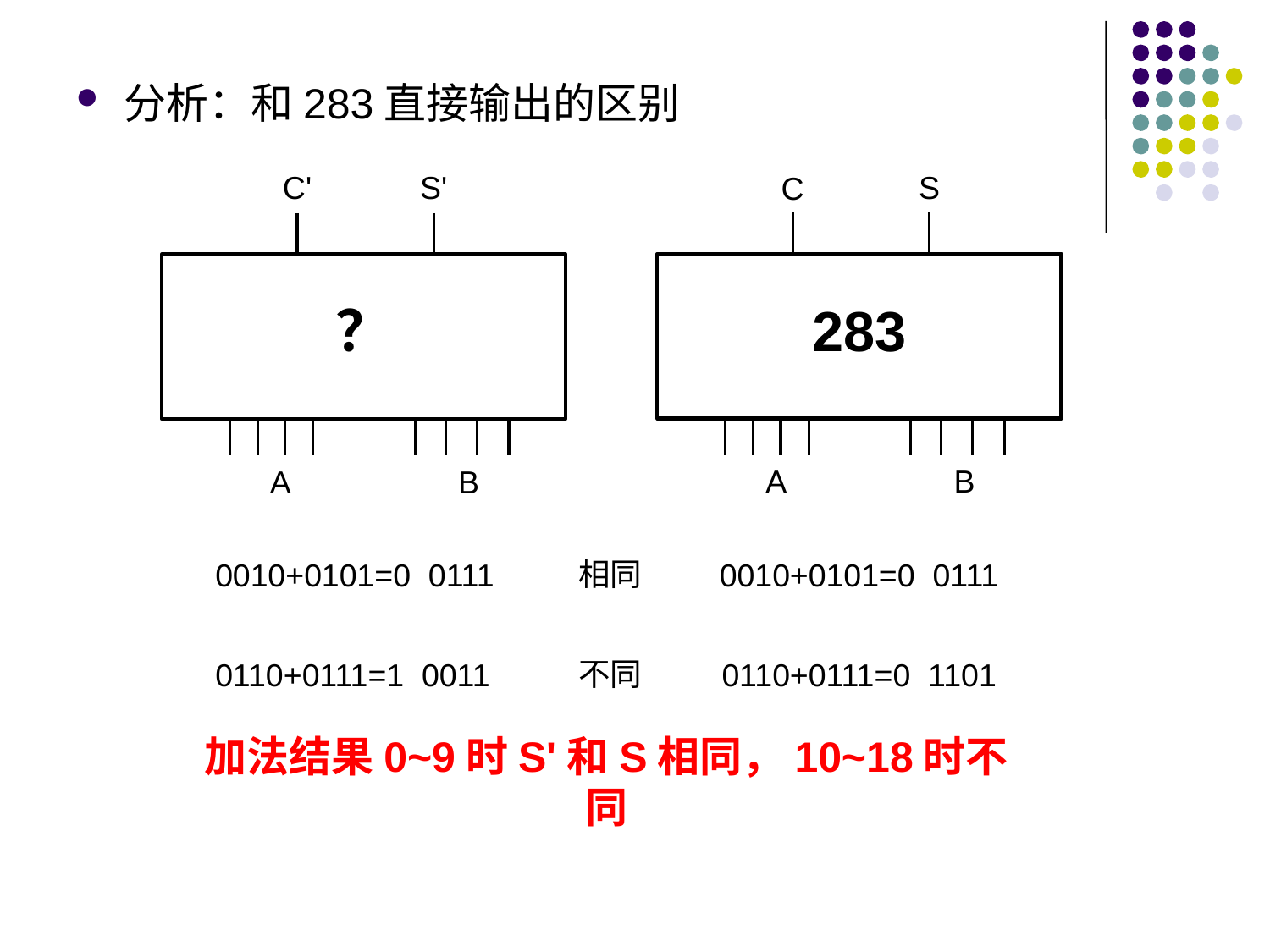

分析：和283直接输出的区别
C'
S'
S
C

？
283
A
B
A
B
相同
0010+0101=0  0111
0010+0101=0  0111
不同
0110+0111=1  0011
0110+0111=0  1101
加法结果0~9时S'和S相同，10~18时不同